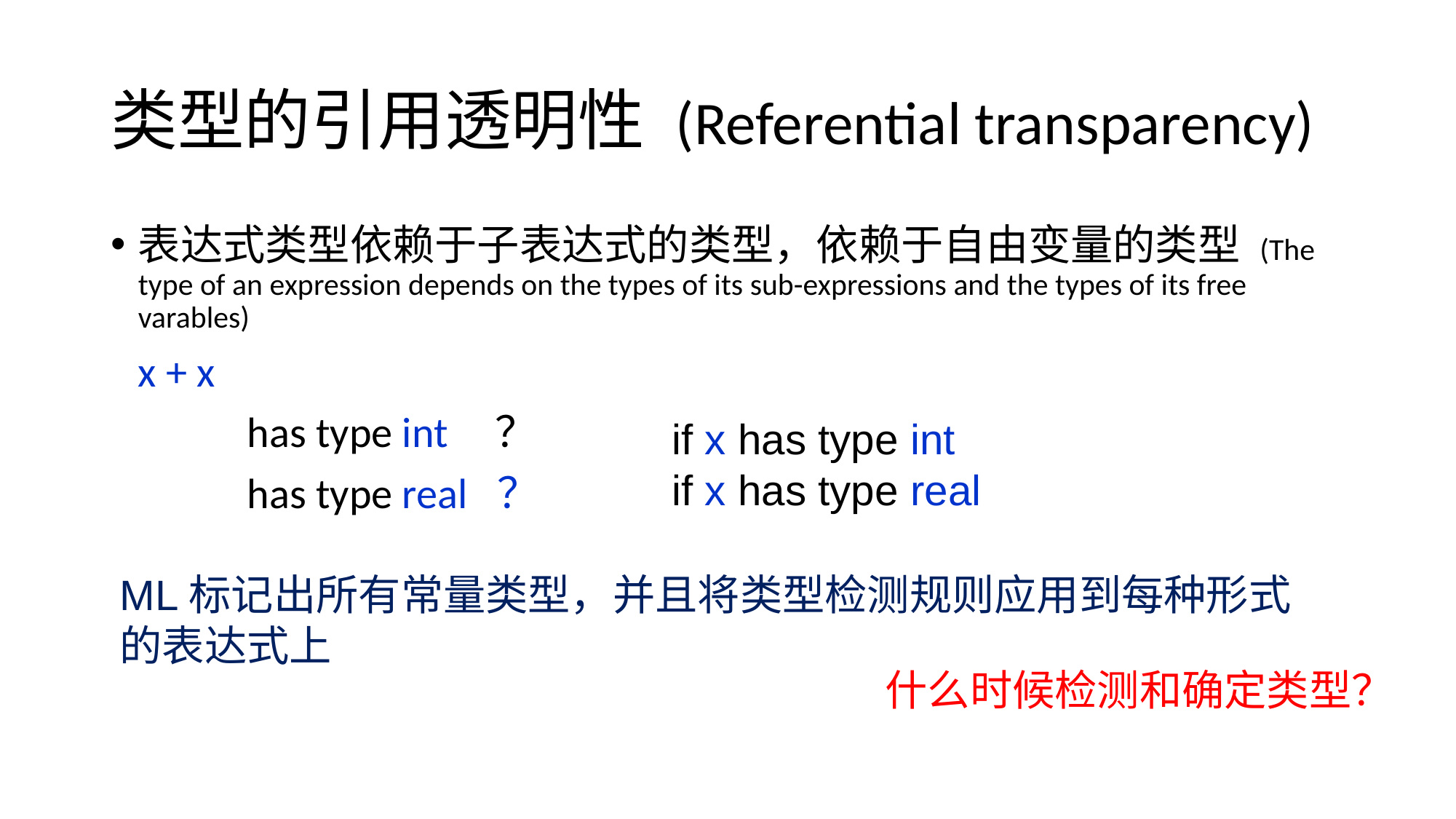

# 类型的引用透明性 (Referential transparency)
表达式类型依赖于子表达式的类型，依赖于自由变量的类型 (The type of an expression depends on the types of its sub-expressions and the types of its free varables)
	x + x
		has type int 	  ？
		has type real  ？
if x has type int
if x has type real
ML标记出所有常量类型，并且将类型检测规则应用到每种形式的表达式上
什么时候检测和确定类型？